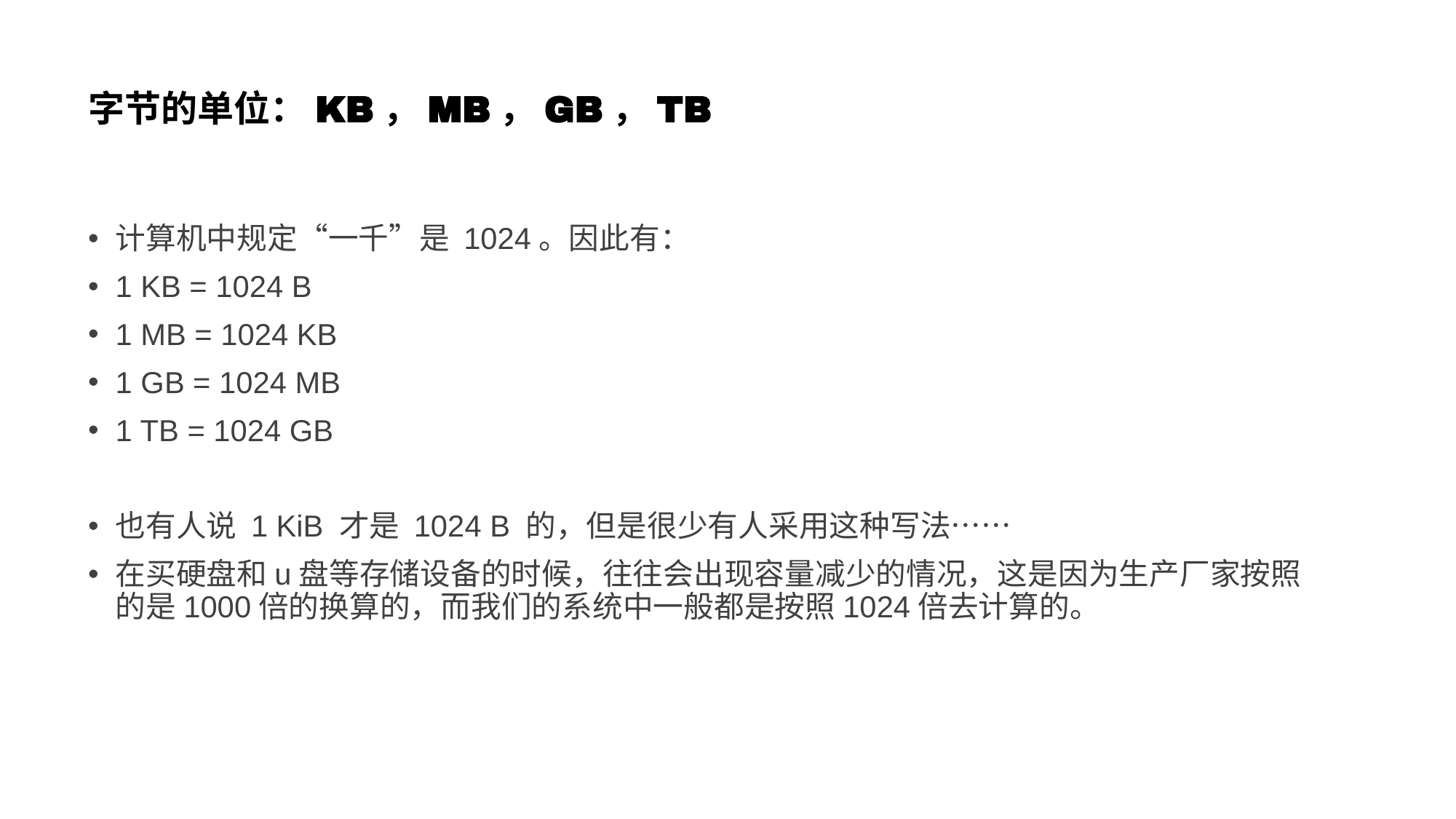

# 字节的单位：KB，MB，GB，TB
计算机中规定“一千”是 1024。因此有：
1 KB = 1024 B
1 MB = 1024 KB
1 GB = 1024 MB
1 TB = 1024 GB

也有人说 1 KiB 才是 1024 B 的，但是很少有人采用这种写法……
在买硬盘和u盘等存储设备的时候，往往会出现容量减少的情况，这是因为生产厂家按照的是1000倍的换算的，而我们的系统中一般都是按照1024倍去计算的。